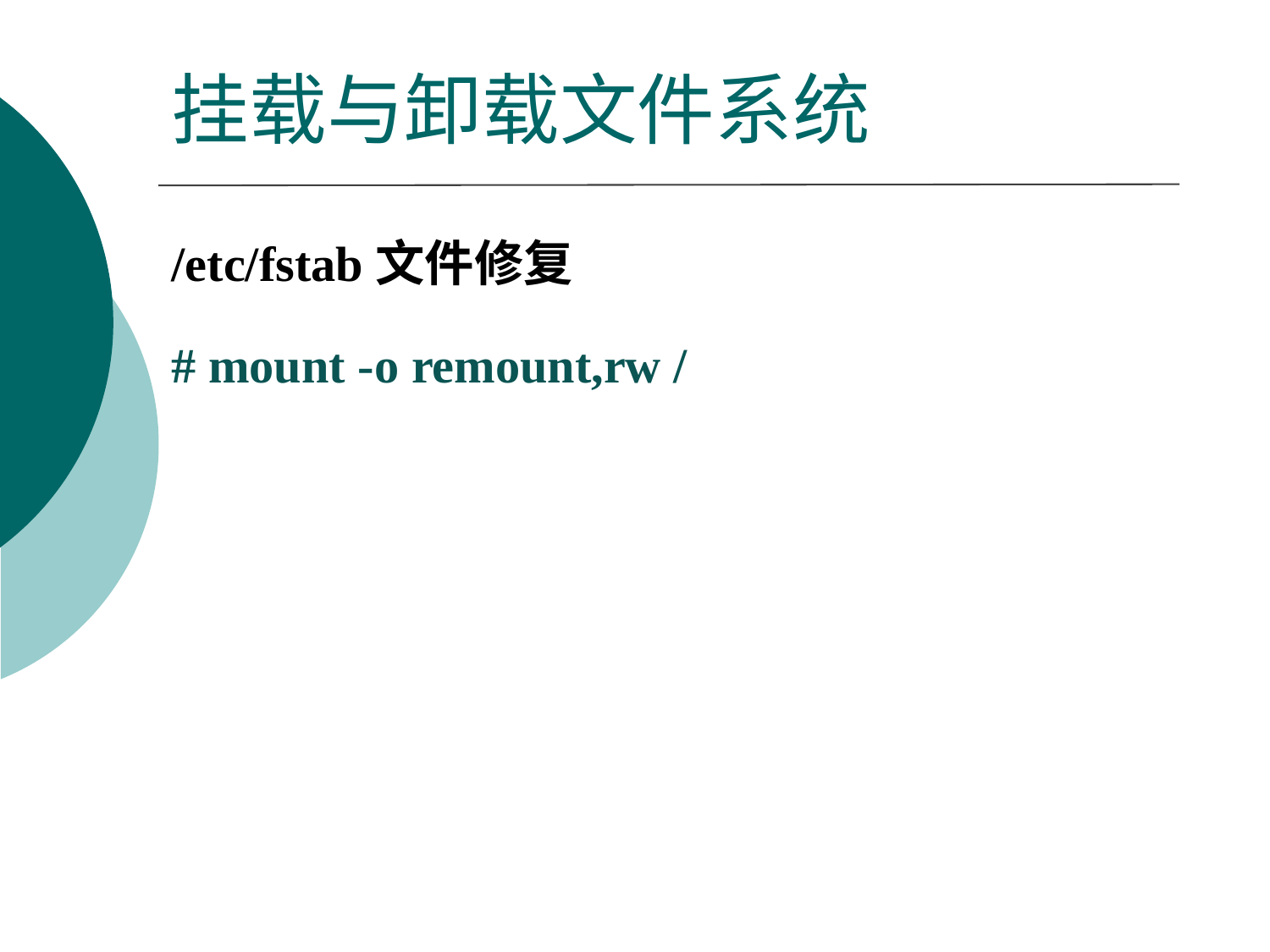

挂载与卸载文件系统
/etc/fstab文件修复
# mount -o remount,rw /